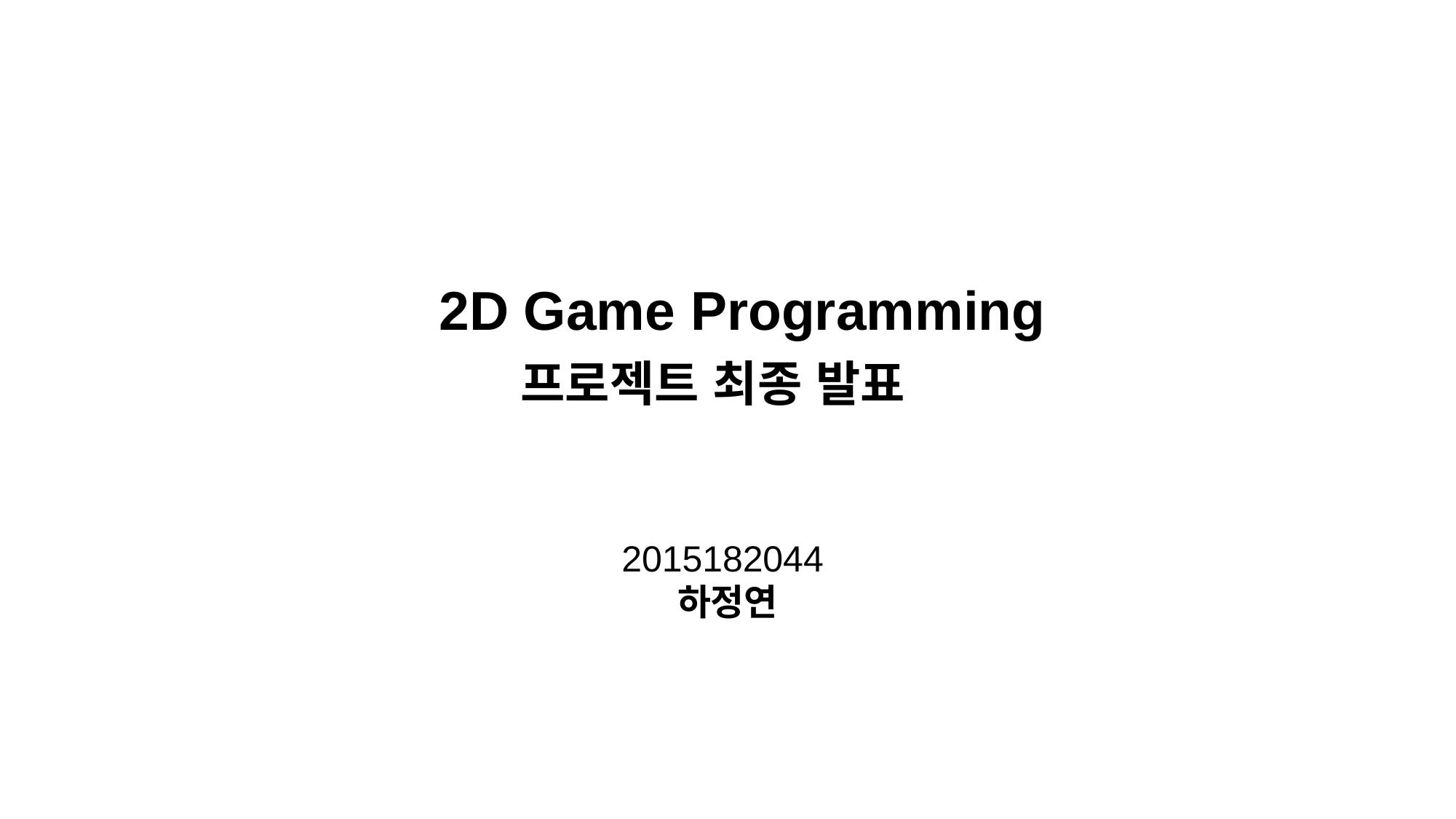

2D Game Programming
프로젝트 최종 발표
2015182044
하정연